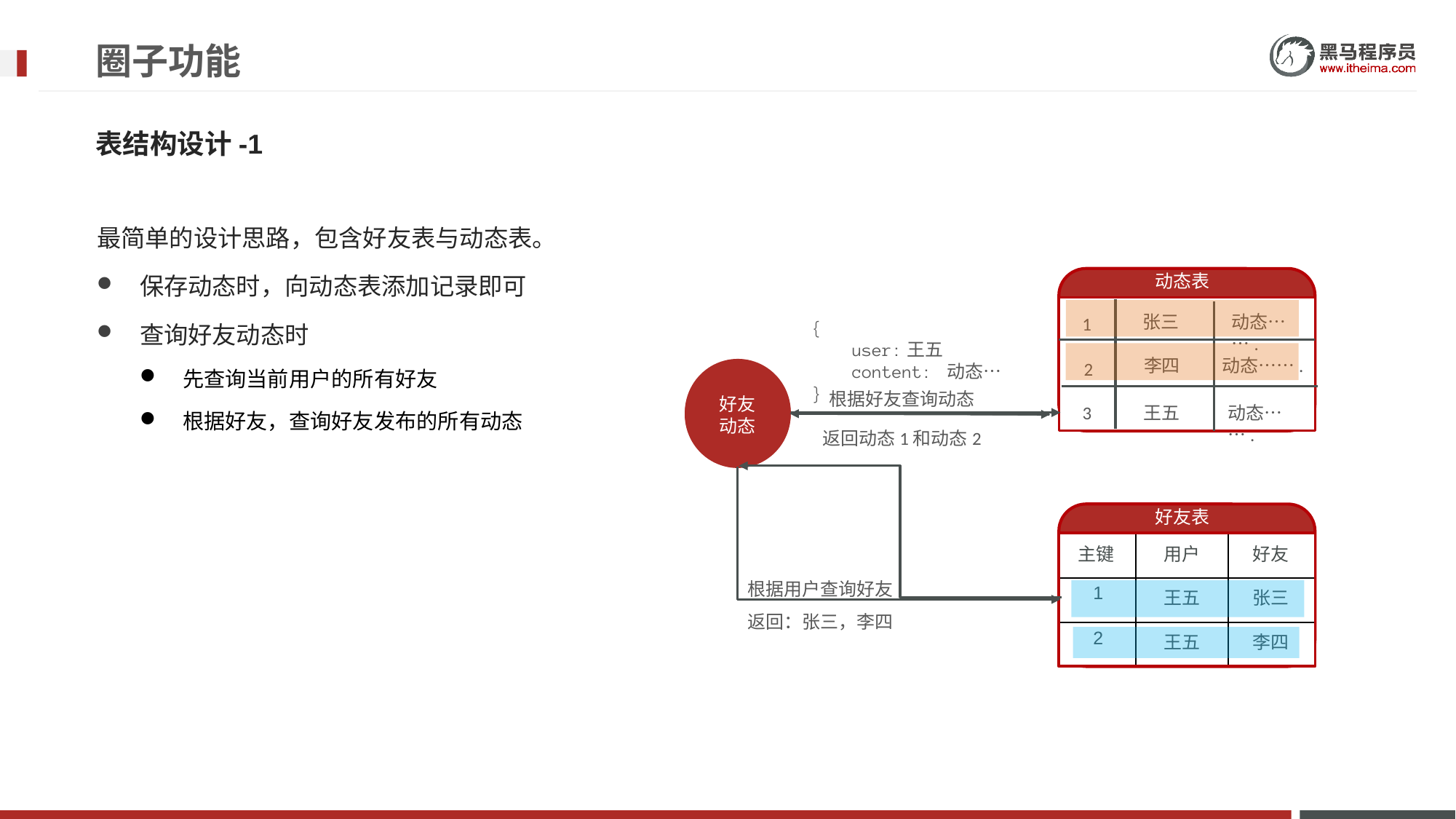

# 圈子功能
表结构设计-1
最简单的设计思路，包含好友表与动态表。
保存动态时，向动态表添加记录即可
查询好友动态时
先查询当前用户的所有好友
根据好友，查询好友发布的所有动态
动态表

动态…….
张三
1
{
    user:王五
    content: 动态…
}

李四
动态…….
2
发布动态
好友动态
根据好友查询动态
王五
动态…….
3
返回动态1和动态2
好友表

| 主键 | 用户 | 好友 |
| --- | --- | --- |
| 1 | 王五 | 张三 |
| 2 | 王五 | 李四 |
根据用户查询好友

返回：张三，李四